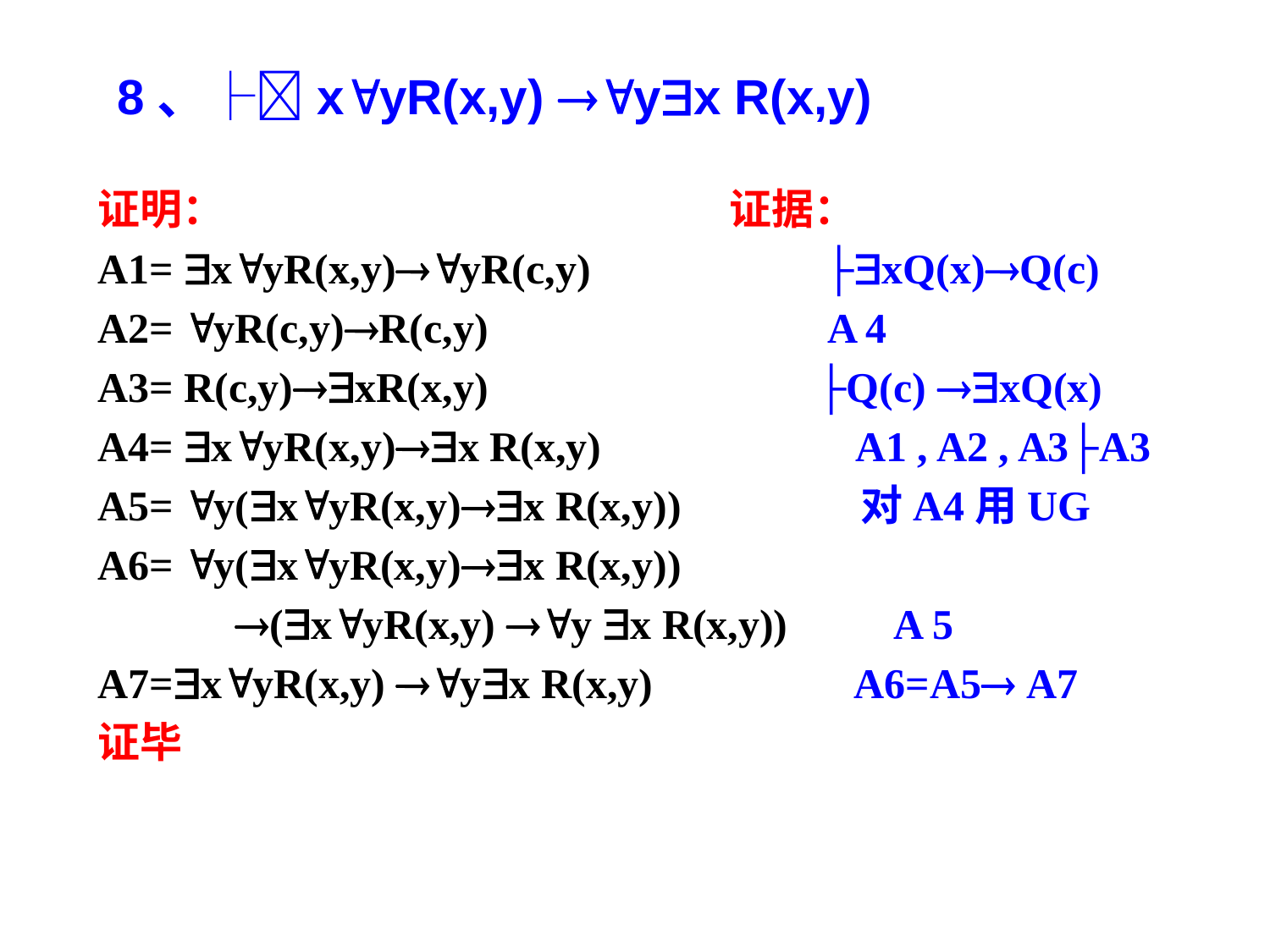

8、├∃x∀yR(x,y) →∀y∃x R(x,y)
证明：                                                     证据：
A1= ∃x∀yR(x,y)→∀yR(c,y)                      ├∃xQ(x)→Q(c)
A2= ∀yR(c,y)→R(c,y)                                A 4
A3= R(c,y)→∃xR(x,y)                               ├Q(c) →∃xQ(x)
A4= ∃x∀yR(x,y)→∃x R(x,y)                        A1 , A2 , A3├A3
A5= ∀y(∃x∀yR(x,y)→∃x R(x,y))                对A4用UG
A6= ∀y(∃x∀yR(x,y)→∃x R(x,y))
             →(∃x∀yR(x,y) →∀y ∃x R(x,y))          A 5
A7=∃x∀yR(x,y) →∀y∃x R(x,y)                   A6=A5→ A7
证毕